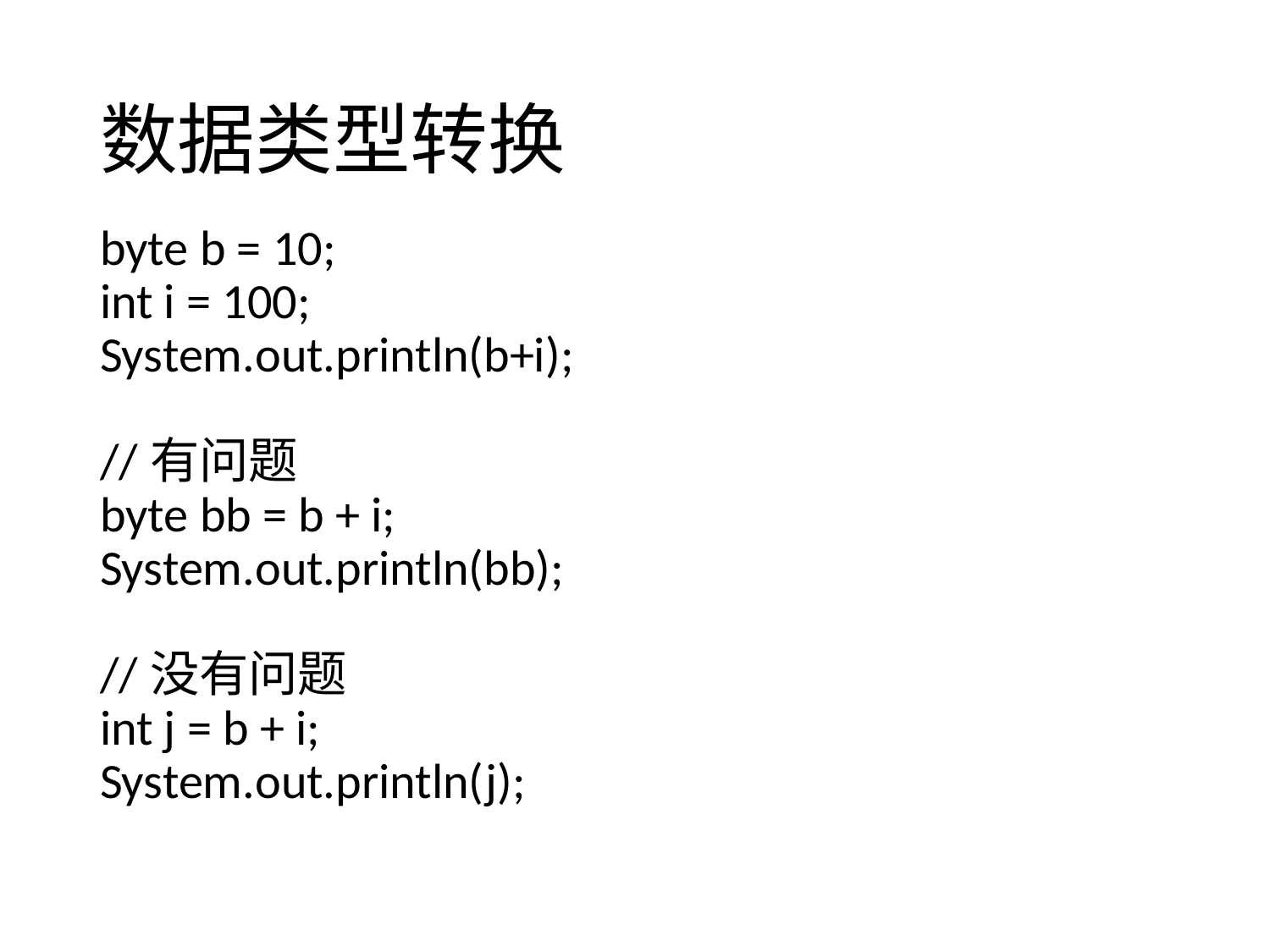

# 数据类型转换
byte b = 10;
int i = 100;
System.out.println(b+i);

//有问题
byte bb = b + i;
System.out.println(bb);

//没有问题
int j = b + i;
System.out.println(j);